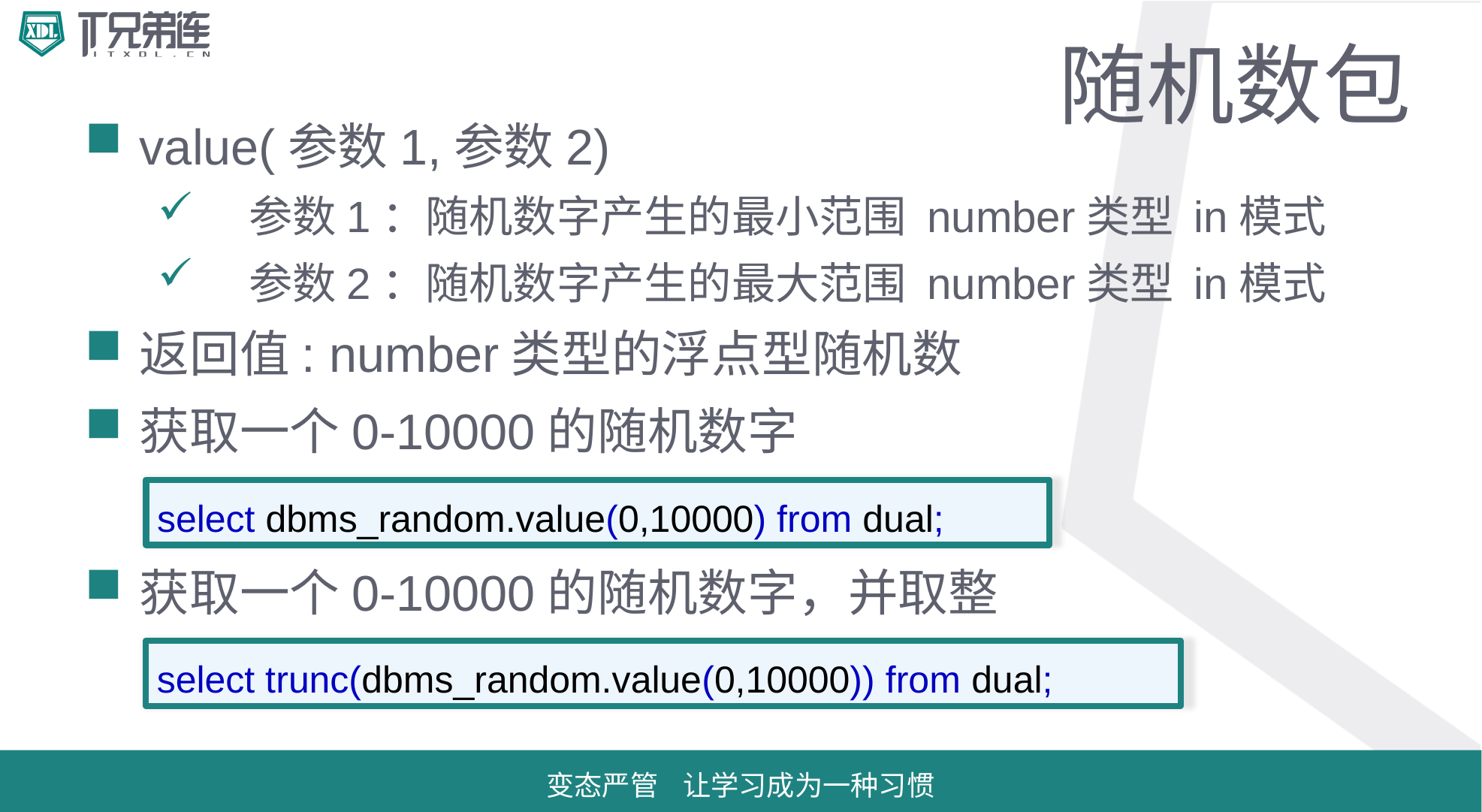

# 随机数包
value(参数1,参数2)
参数1：随机数字产生的最小范围 number类型 in模式
参数2：随机数字产生的最大范围 number类型 in模式
返回值: number类型的浮点型随机数
获取一个0-10000的随机数字
select dbms_random.value(0,10000) from dual;
获取一个0-10000的随机数字，并取整
select trunc(dbms_random.value(0,10000)) from dual;